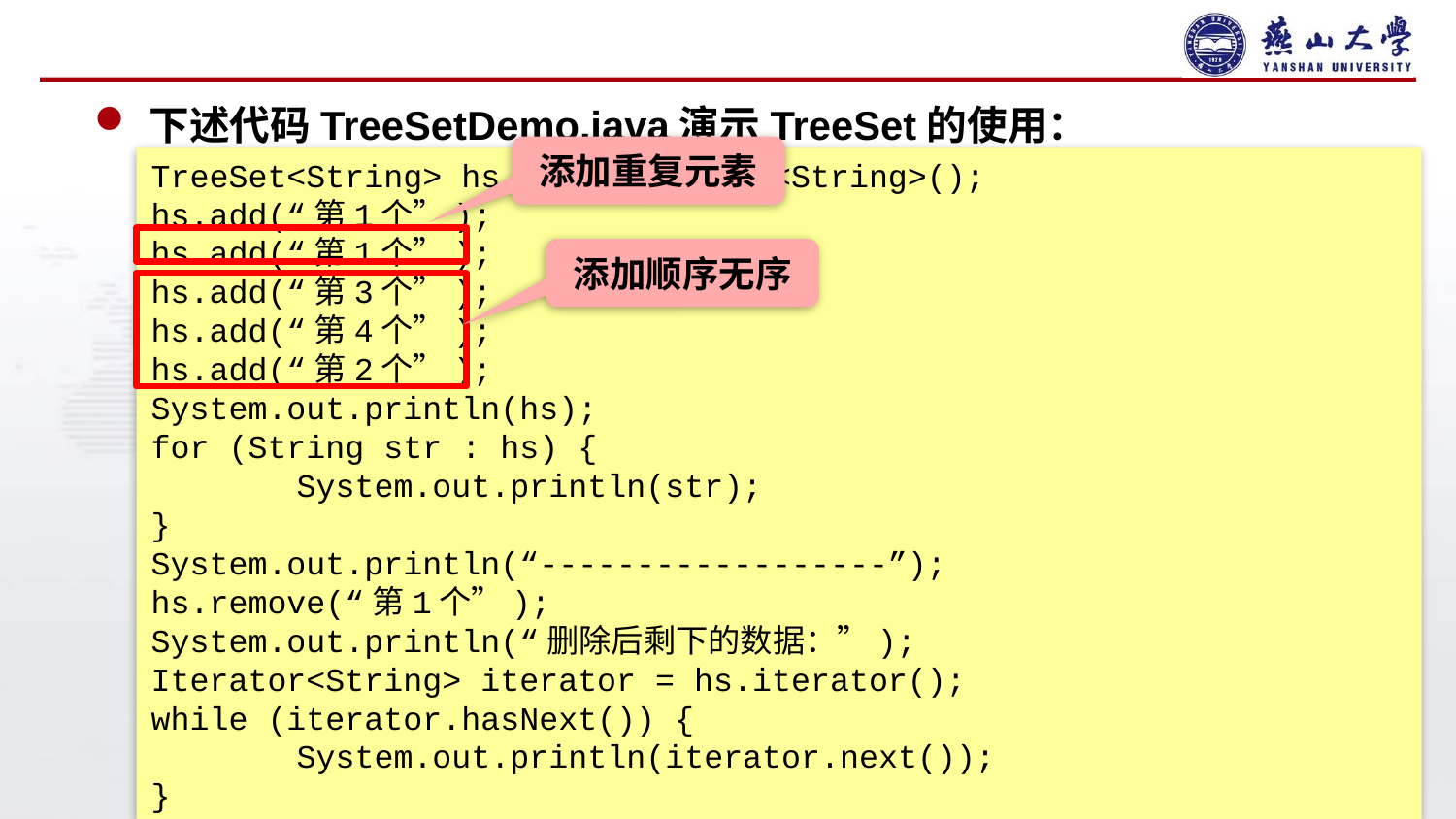

#
下述代码TreeSetDemo.java演示TreeSet的使用：

添加重复元素
TreeSet<String> hs = new TreeSet<String>();
hs.add(“第1个”);
hs.add(“第1个”);
hs.add(“第3个”);
hs.add(“第4个”);
hs.add(“第2个”);
System.out.println(hs);
for (String str : hs) {
	System.out.println(str);
}
System.out.println(“------------------”);
hs.remove(“第1个”);
System.out.println(“删除后剩下的数据：”);
Iterator<String> iterator = hs.iterator();
while (iterator.hasNext()) {
	System.out.println(iterator.next());
}

添加顺序无序